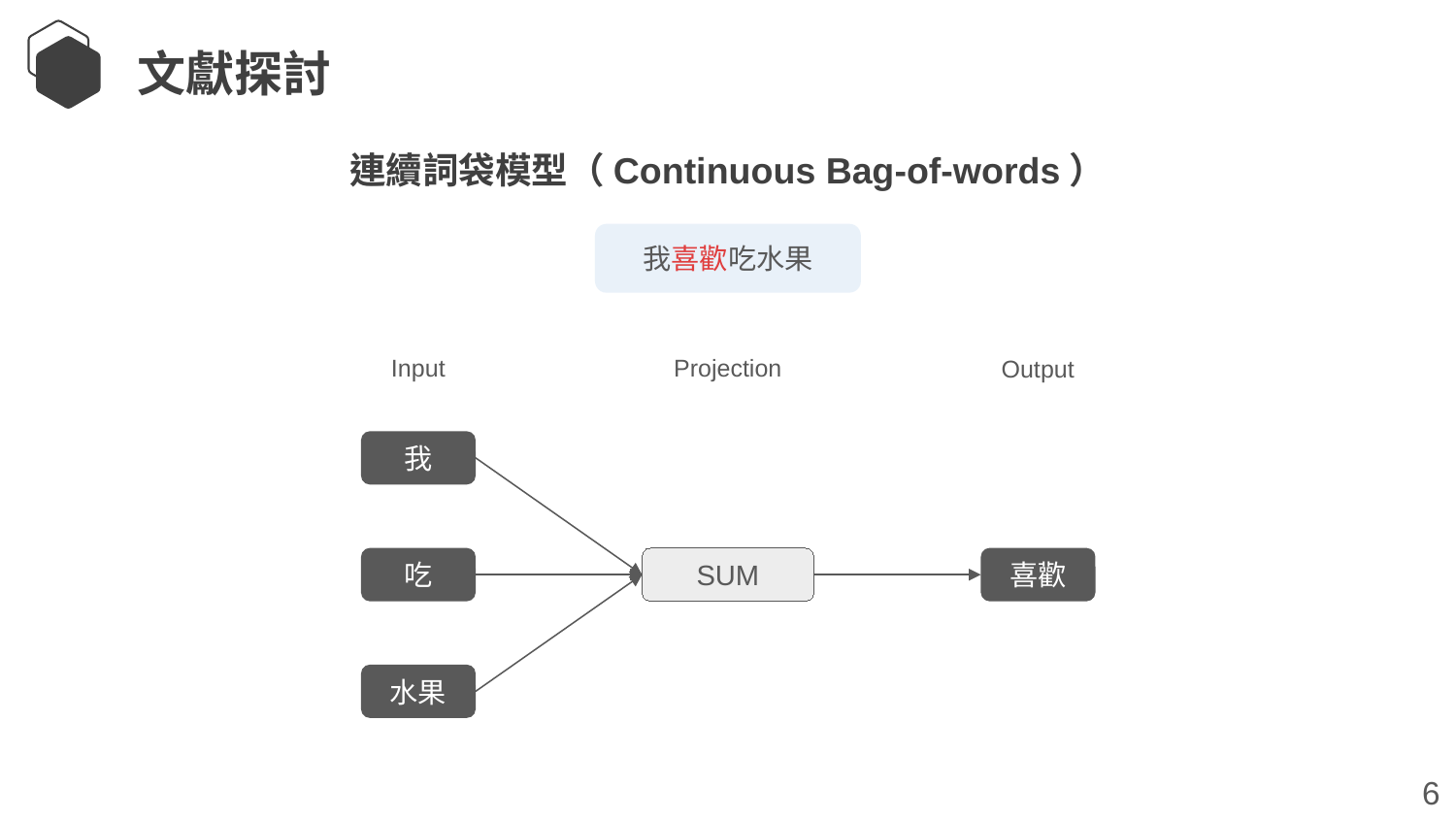

文獻探討
連續詞袋模型（Continuous Bag-of-words）

我喜歡吃水果
Input
Projection
Output
我
吃
水果
SUM
喜歡
6